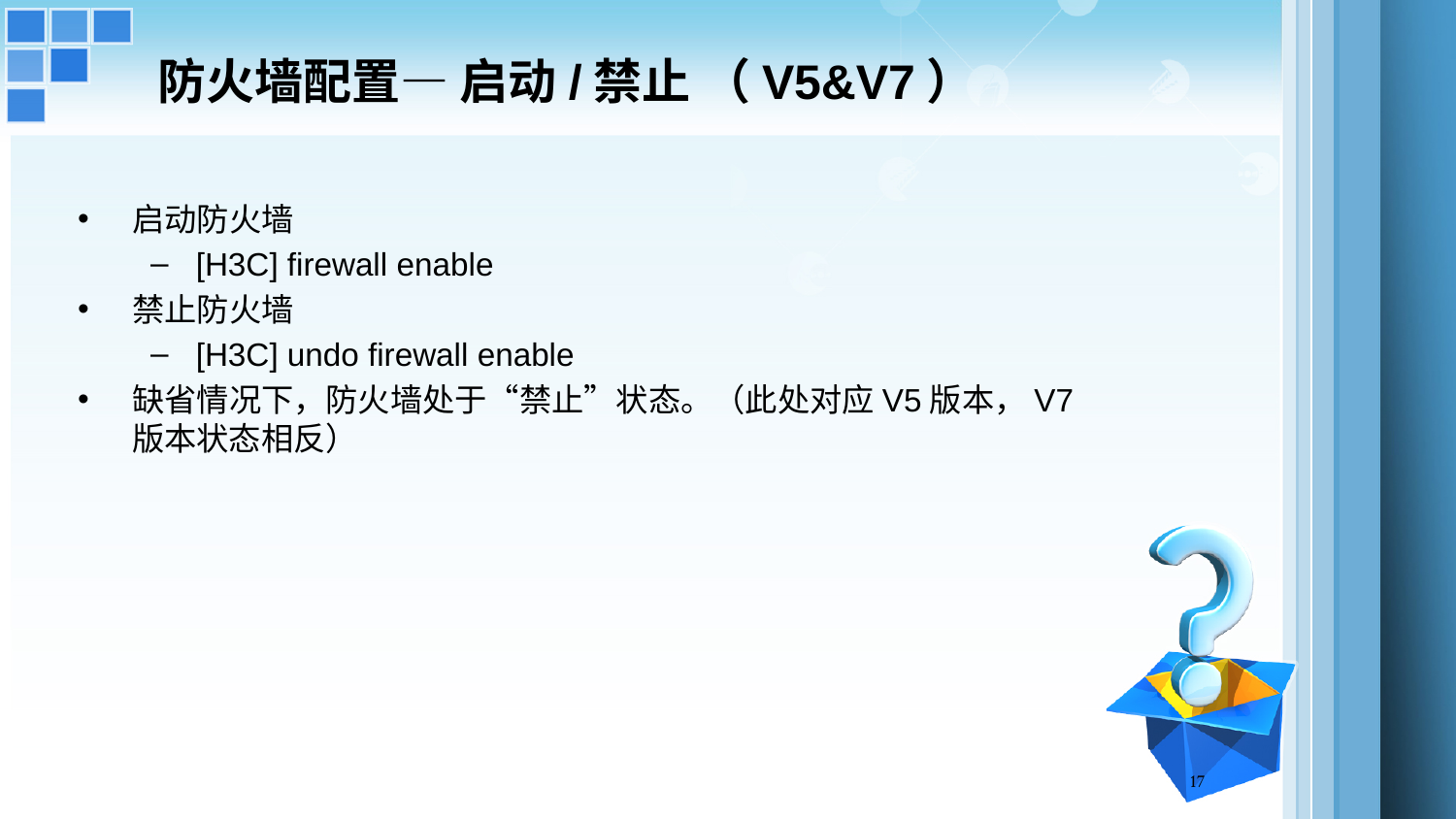

防火墙配置— 启动/禁止 （V5&V7）
启动防火墙
[H3C] firewall enable
禁止防火墙
[H3C] undo firewall enable
缺省情况下，防火墙处于“禁止”状态。（此处对应V5版本，V7版本状态相反）

17